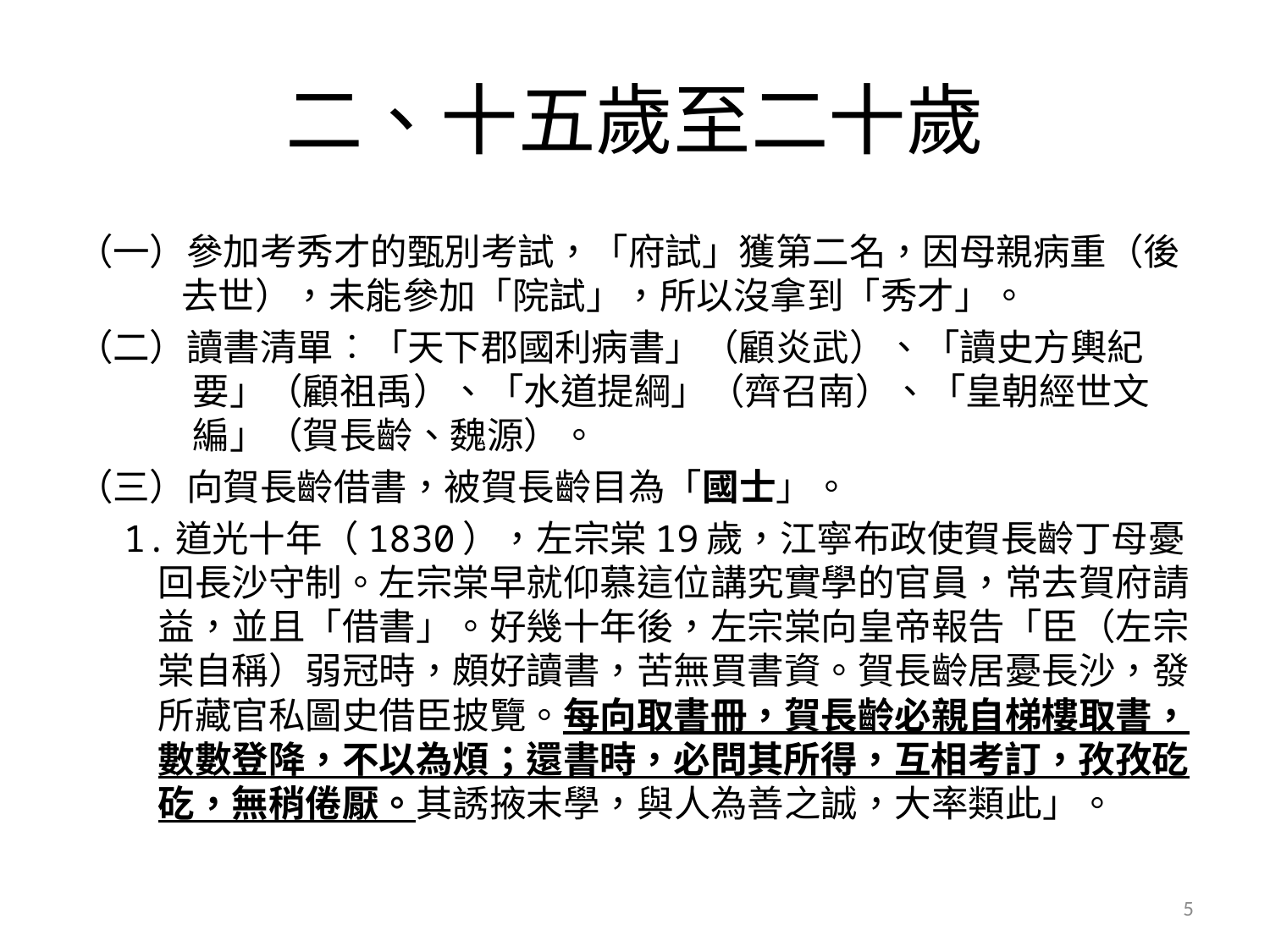

# 二、十五歲至二十歲
（一）參加考秀才的甄別考試，「府試」獲第二名，因母親病重（後去世），未能參加「院試」，所以沒拿到「秀才」。
（二）讀書清單︰「天下郡國利病書」（顧炎武）、「讀史方輿紀要」（顧祖禹）、「水道提綱」（齊召南）、「皇朝經世文編」（賀長齡、魏源）。
（三）向賀長齡借書，被賀長齡目為「國士」。
1.道光十年（1830），左宗棠19歲，江寧布政使賀長齡丁母憂回長沙守制。左宗棠早就仰慕這位講究實學的官員，常去賀府請益，並且「借書」。好幾十年後，左宗棠向皇帝報告「臣（左宗棠自稱）弱冠時，頗好讀書，苦無買書資。賀長齡居憂長沙，發所藏官私圖史借臣披覽。每向取書冊，賀長齡必親自梯樓取書，數數登降，不以為煩；還書時，必問其所得，互相考訂，孜孜矻矻，無稍倦厭。其誘掖末學，與人為善之誠，大率類此」。

5